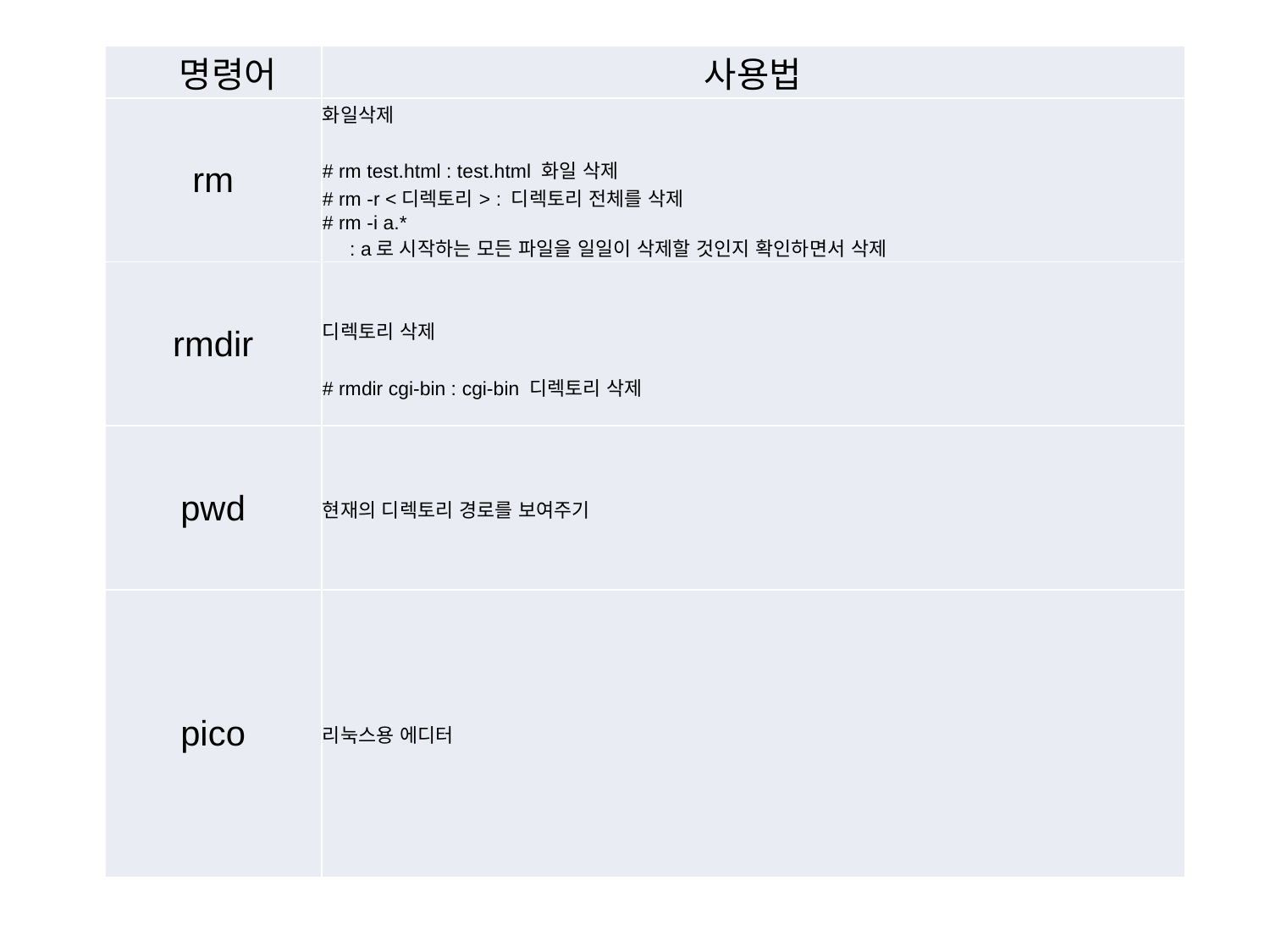

| 명령어 | 사용법 |
| --- | --- |
| rm | 화일삭제 # rm test.html : test.html 화일 삭제 # rm -r <디렉토리> : 디렉토리 전체를 삭제 # rm -i a.\* : a로 시작하는 모든 파일을 일일이 삭제할 것인지 확인하면서 삭제 |
| rmdir | 디렉토리 삭제 # rmdir cgi-bin : cgi-bin 디렉토리 삭제 |
| pwd | 현재의 디렉토리 경로를 보여주기 |
| pico | 리눅스용 에디터 |